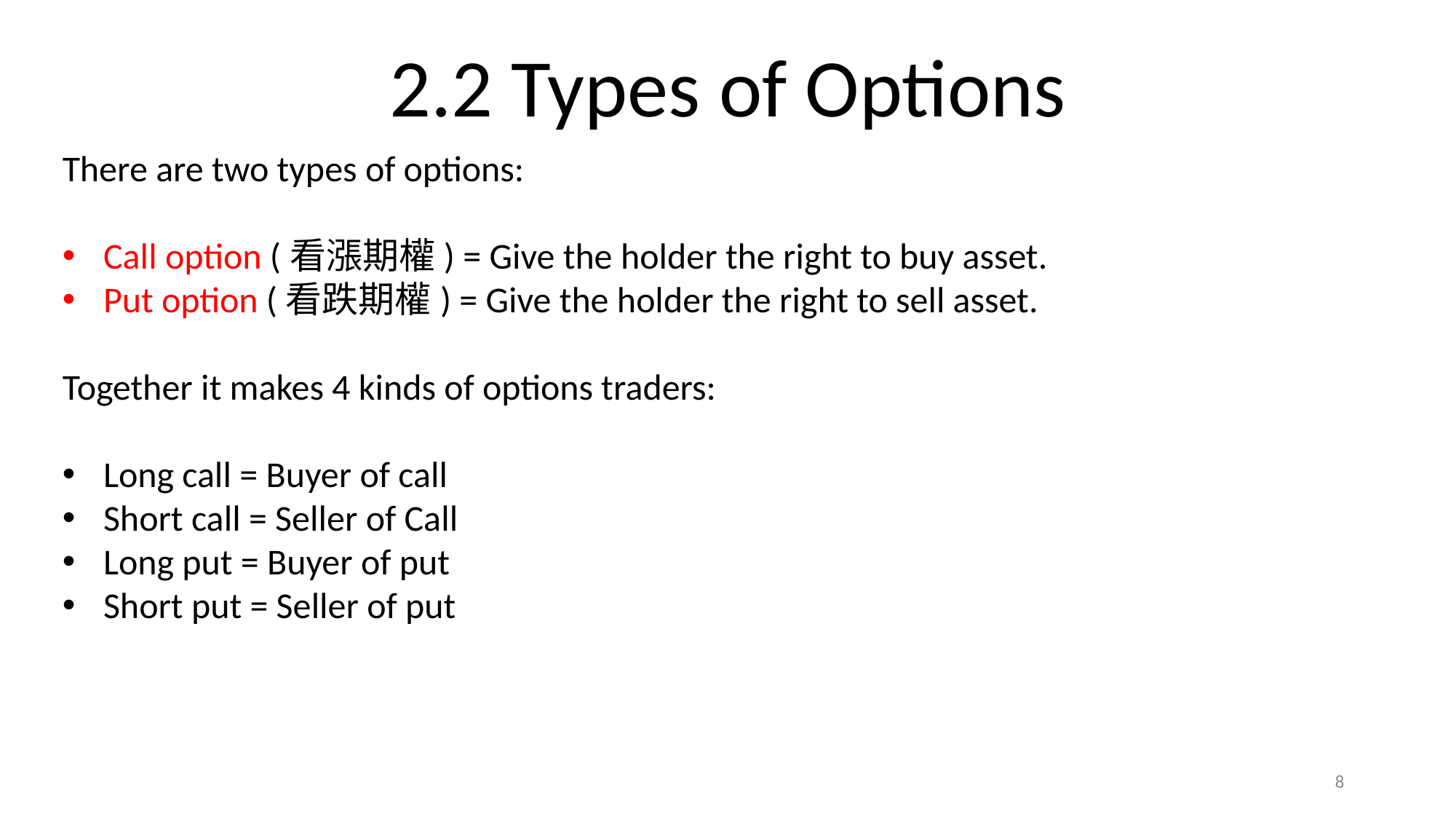

# 2.2 Types of Options

There are two types of options:

Call option (看漲期權) = Give the holder the right to buy asset.
Put option (看跌期權) = Give the holder the right to sell asset.

Together it makes 4 kinds of options traders:

Long call = Buyer of call
Short call = Seller of Call
Long put = Buyer of put
Short put = Seller of put

8